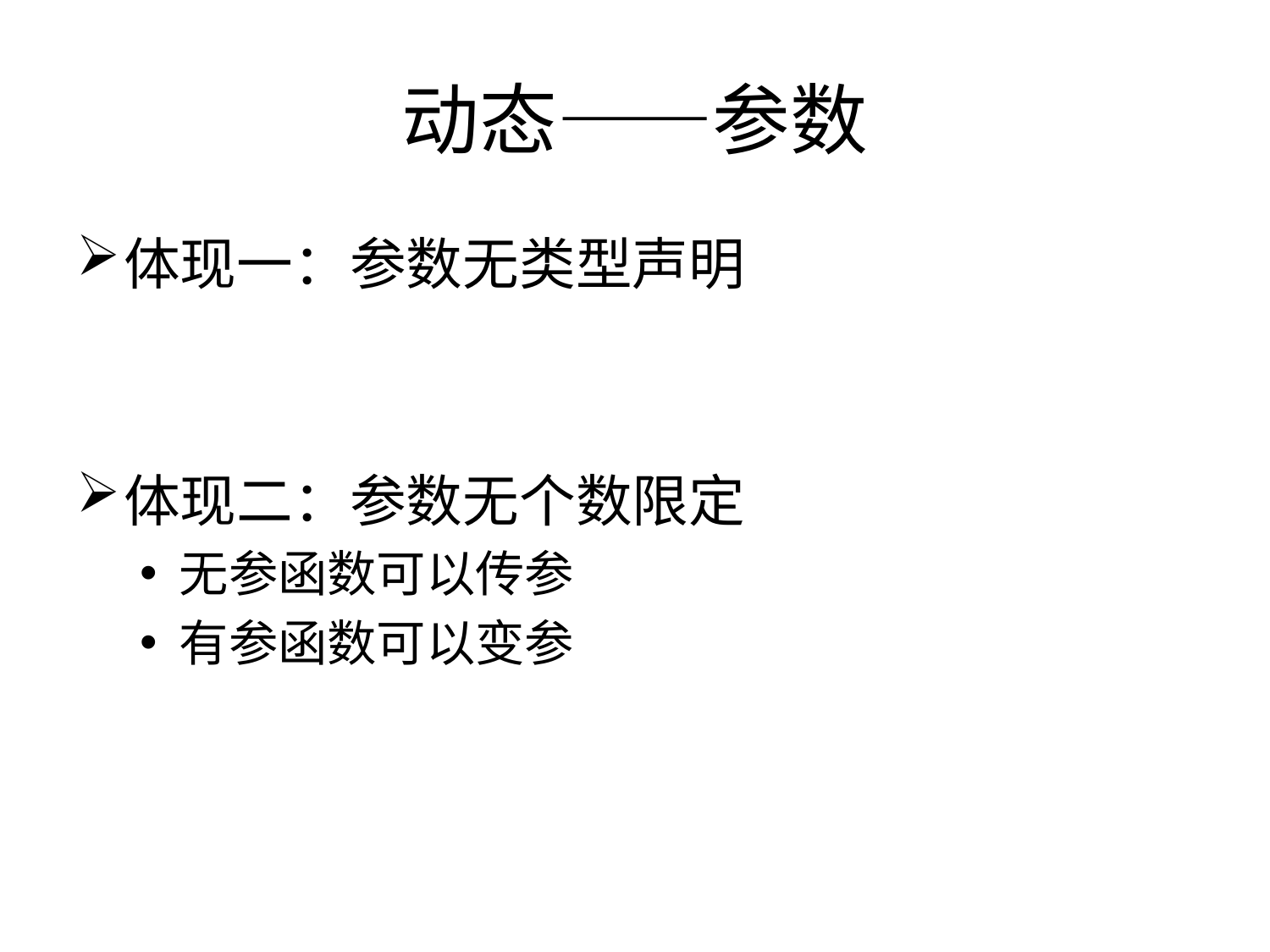

# 动态——参数
体现一：参数无类型声明

体现二：参数无个数限定
无参函数可以传参
有参函数可以变参